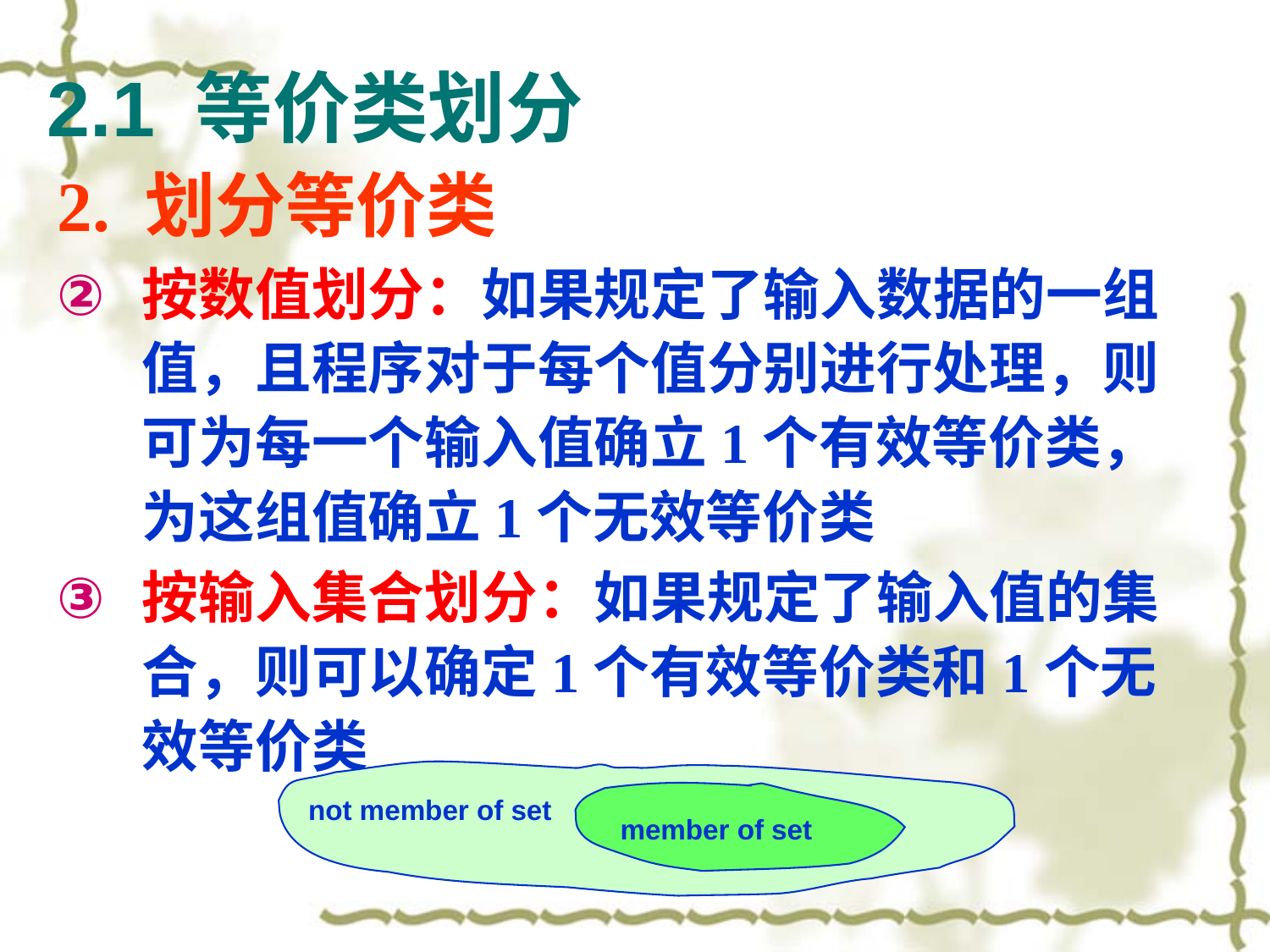

# 2.1 等价类划分
2. 划分等价类
按数值划分：如果规定了输入数据的一组值，且程序对于每个值分别进行处理，则可为每一个输入值确立1个有效等价类，为这组值确立1个无效等价类
按输入集合划分：如果规定了输入值的集合，则可以确定1个有效等价类和1个无效等价类

not member of set
member of set